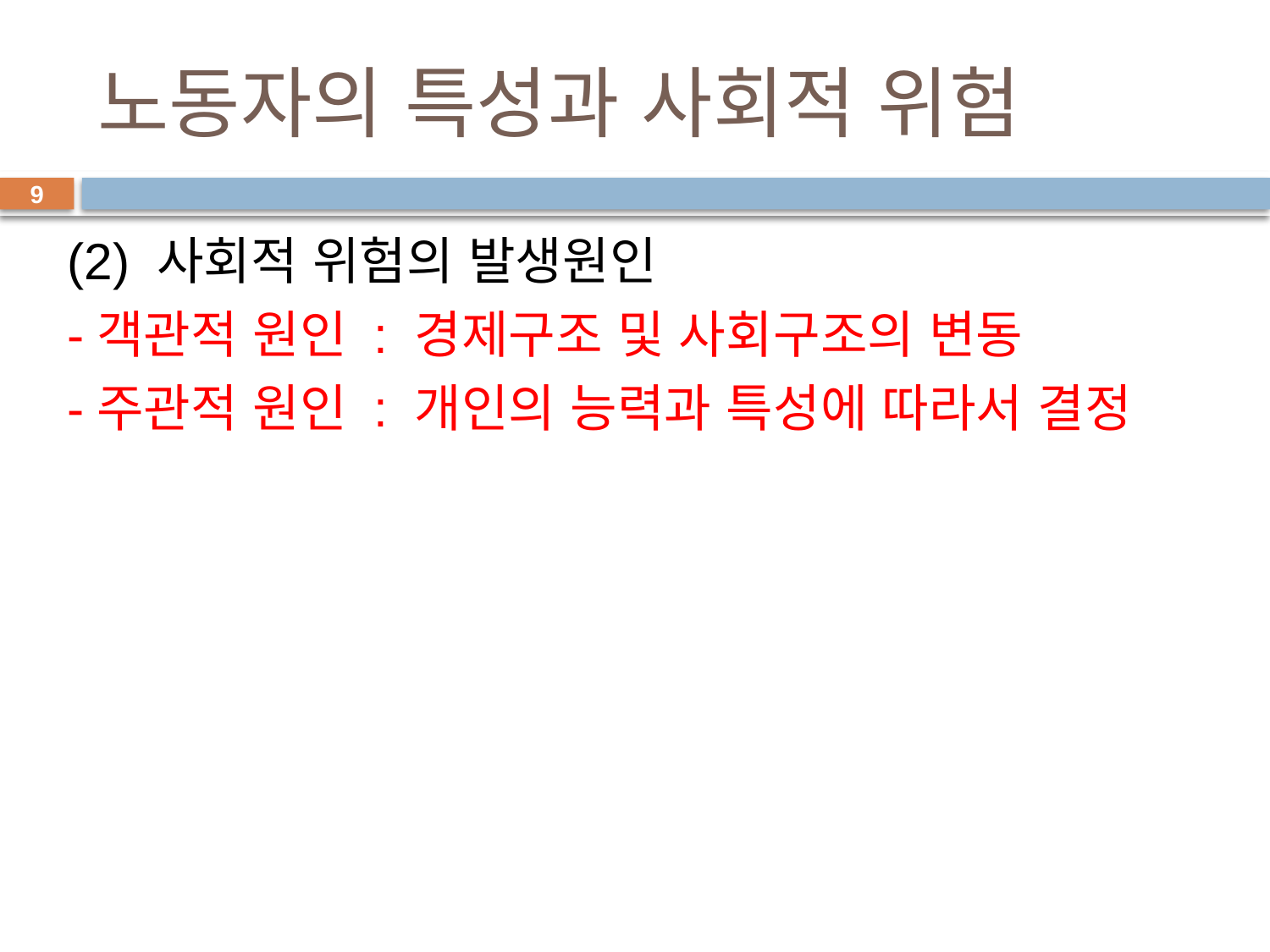

# 노동자의 특성과 사회적 위험
9
(2) 사회적 위험의 발생원인
-객관적 원인 : 경제구조 및 사회구조의 변동
-주관적 원인 : 개인의 능력과 특성에 따라서 결정